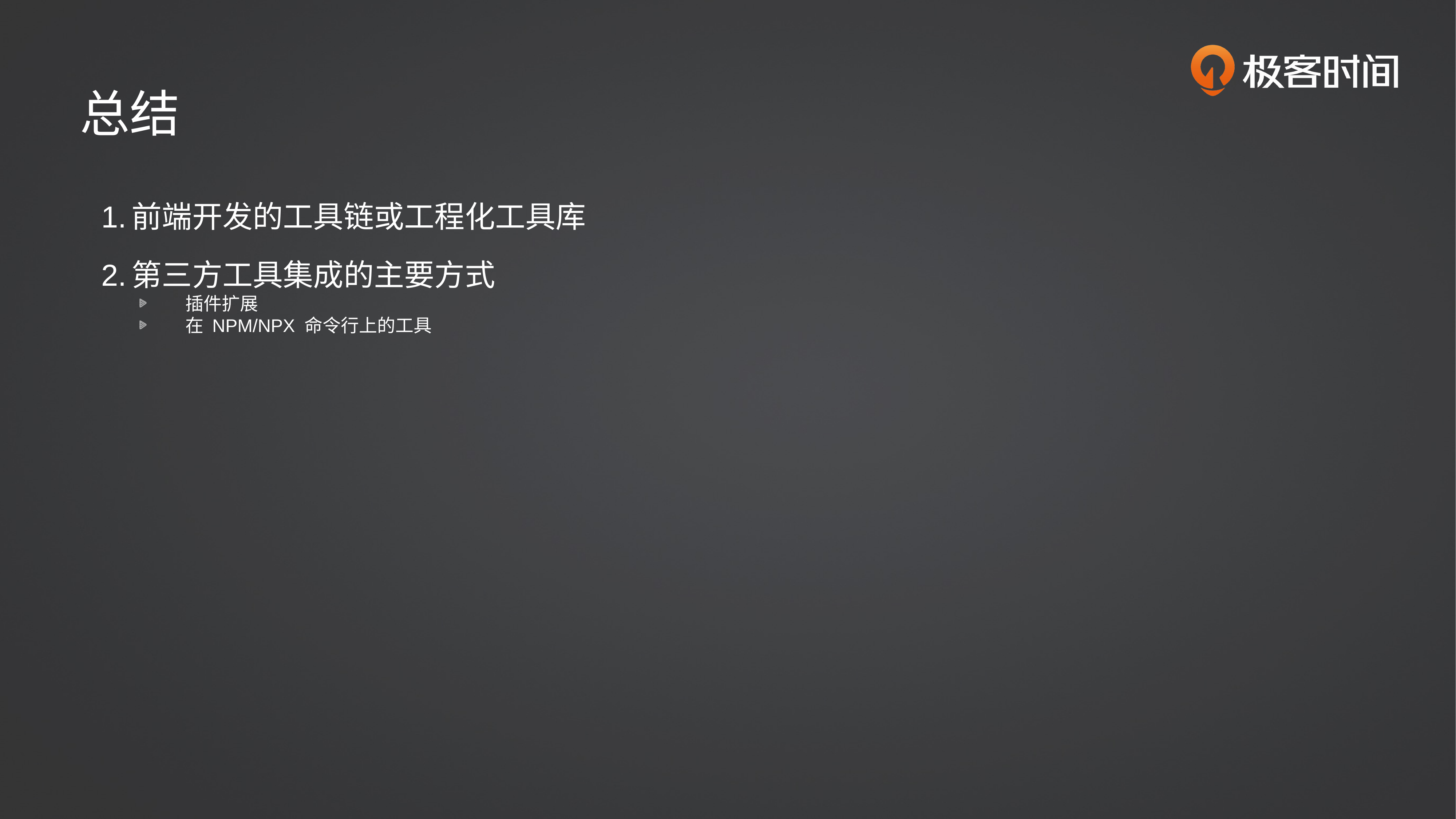

总结
前端开发的工具链或工程化工具库

第三方工具集成的主要方式
 插件扩展
 在 NPM/NPX 命令行上的工具